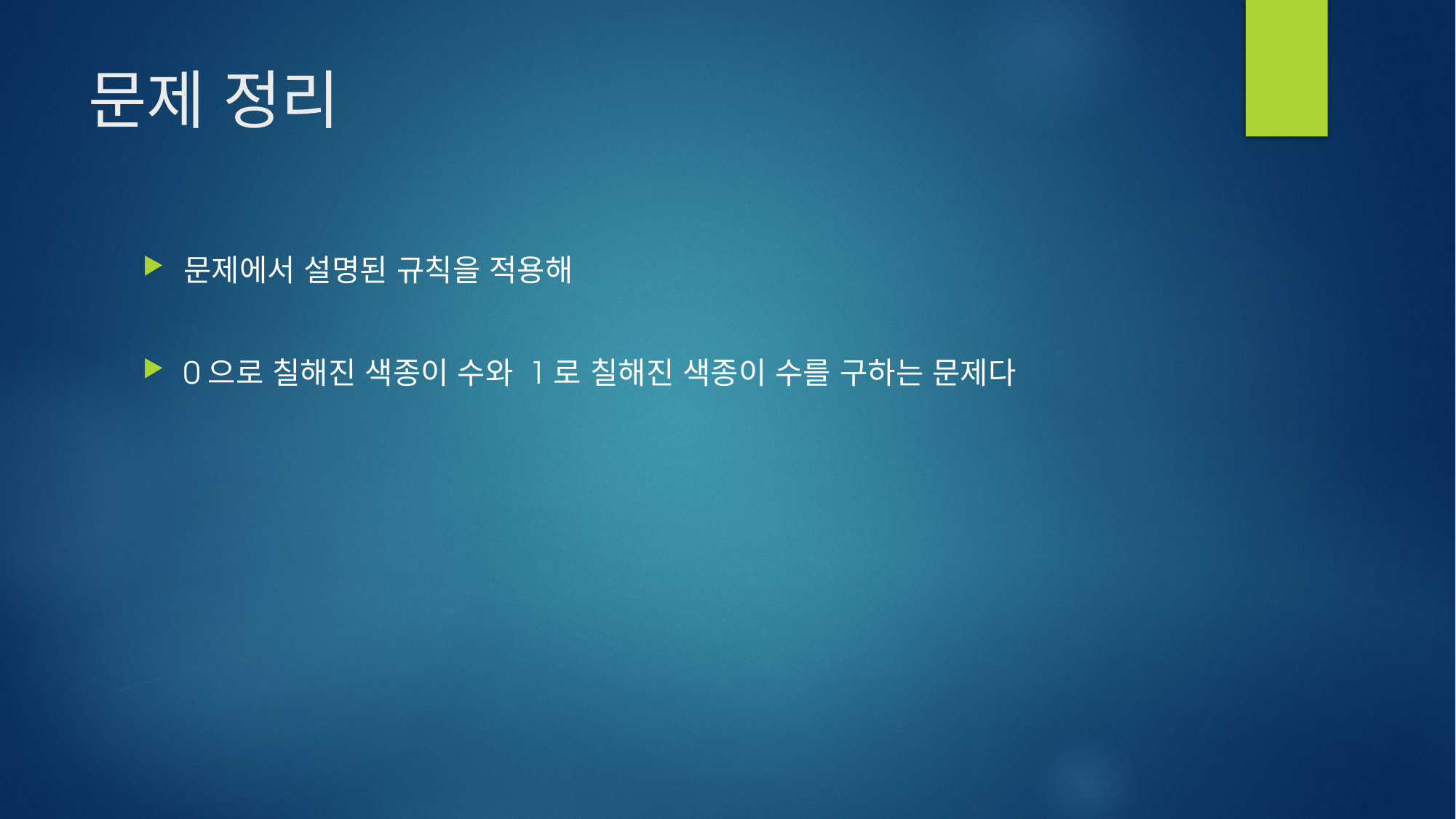

# 문제 정리
문제에서 설명된 규칙을 적용해

0으로 칠해진 색종이 수와 1로 칠해진 색종이 수를 구하는 문제다